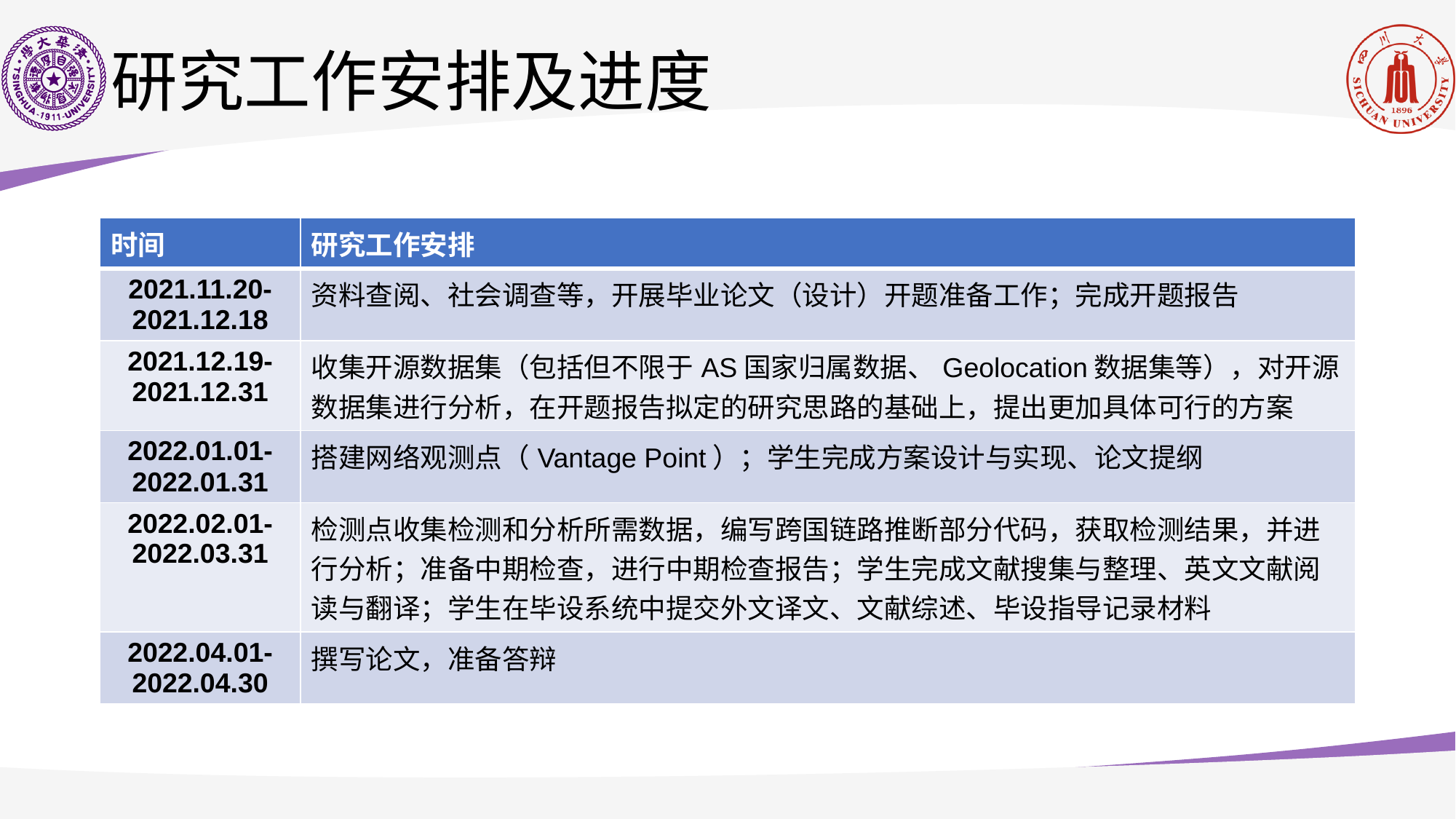

# 研究工作安排及进度
| 时间 | 研究工作安排 |
| --- | --- |
| 2021.11.20-2021.12.18 | 资料查阅、社会调查等，开展毕业论文（设计）开题准备工作；完成开题报告 |
| 2021.12.19-2021.12.31 | 收集开源数据集（包括但不限于AS国家归属数据、Geolocation数据集等），对开源数据集进行分析，在开题报告拟定的研究思路的基础上，提出更加具体可行的方案 |
| 2022.01.01-2022.01.31 | 搭建网络观测点（Vantage Point）；学生完成方案设计与实现、论文提纲 |
| 2022.02.01-2022.03.31 | 检测点收集检测和分析所需数据，编写跨国链路推断部分代码，获取检测结果，并进行分析；准备中期检查，进行中期检查报告；学生完成文献搜集与整理、英文文献阅读与翻译；学生在毕设系统中提交外文译文、文献综述、毕设指导记录材料 |
| 2022.04.01-2022.04.30 | 撰写论文，准备答辩 |